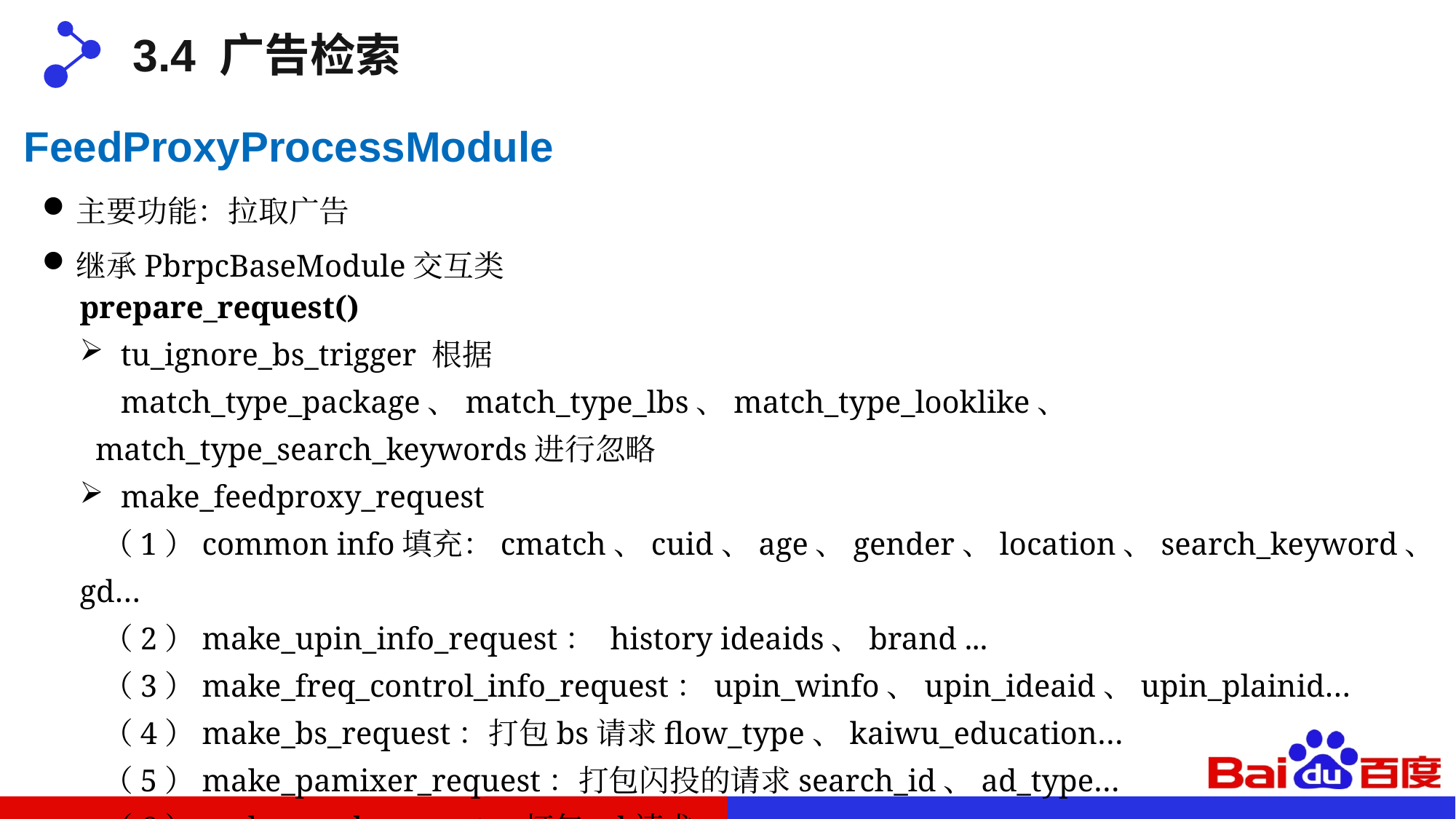

3.4 广告检索
FeedProxyProcessModule
主要功能：拉取广告
继承PbrpcBaseModule交互类
prepare_request()
tu_ignore_bs_trigger 根据match_type_package、match_type_lbs、match_type_looklike、
  match_type_search_keywords进行忽略
make_feedproxy_request
  （1）common info填充：cmatch、cuid、age、gender、location、search_keyword、gd…
  （2）make_upin_info_request： history ideaids、brand ...
  （3）make_freq_control_info_request：upin_winfo、upin_ideaid、upin_plainid…
  （4）make_bs_request：打包bs请求flow_type、kaiwu_education…
  （5）make_pamixer_request：打包闪投的请求search_id、ad_type…
  （6）make_geed_request：打包gd请求
  （7）make_cache_info：添加缓存信息